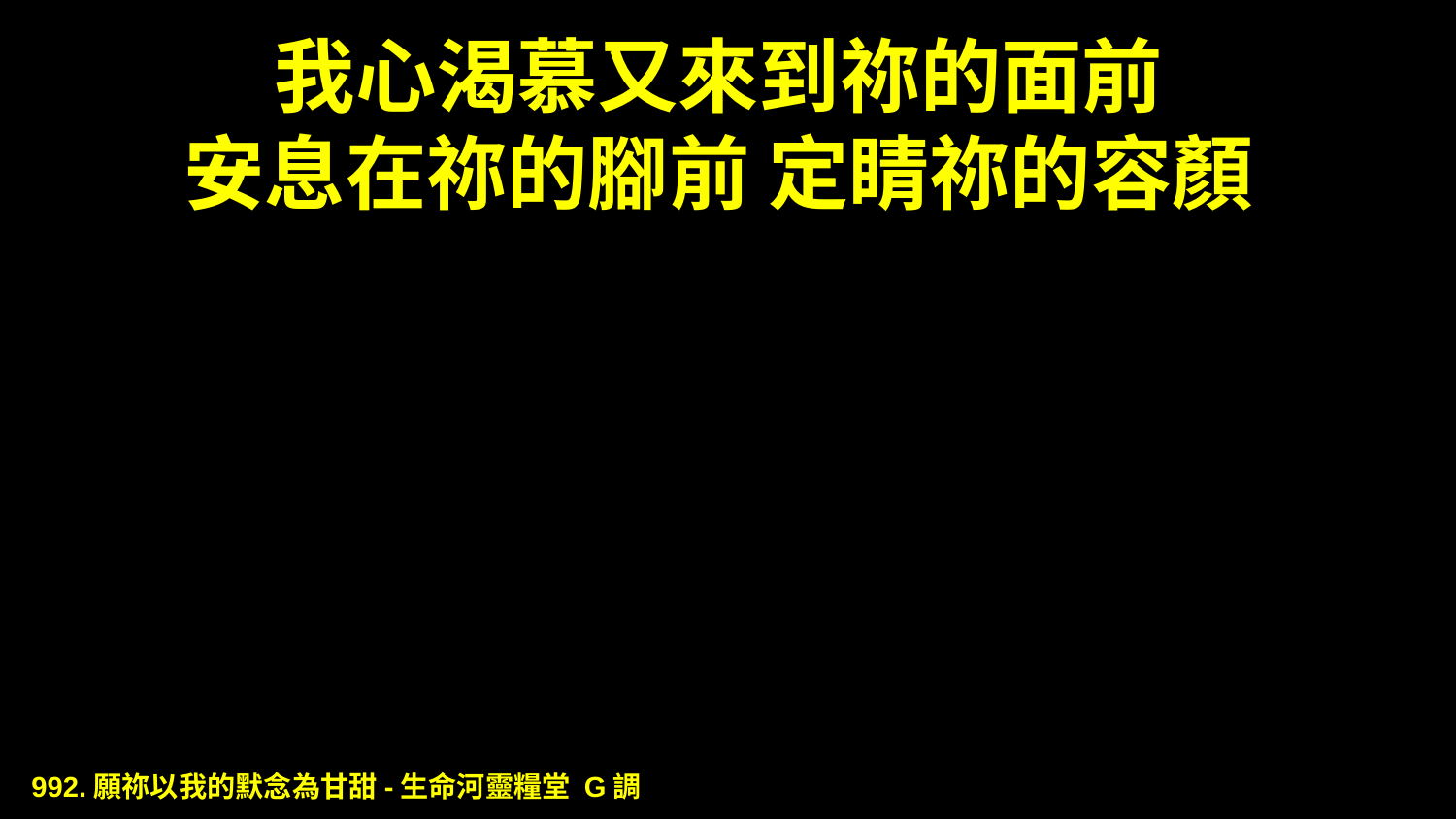

# 我心渴慕又來到祢的面前 安息在祢的腳前 定睛祢的容顏
992.願祢以我的默念為甘甜-生命河靈糧堂 G調